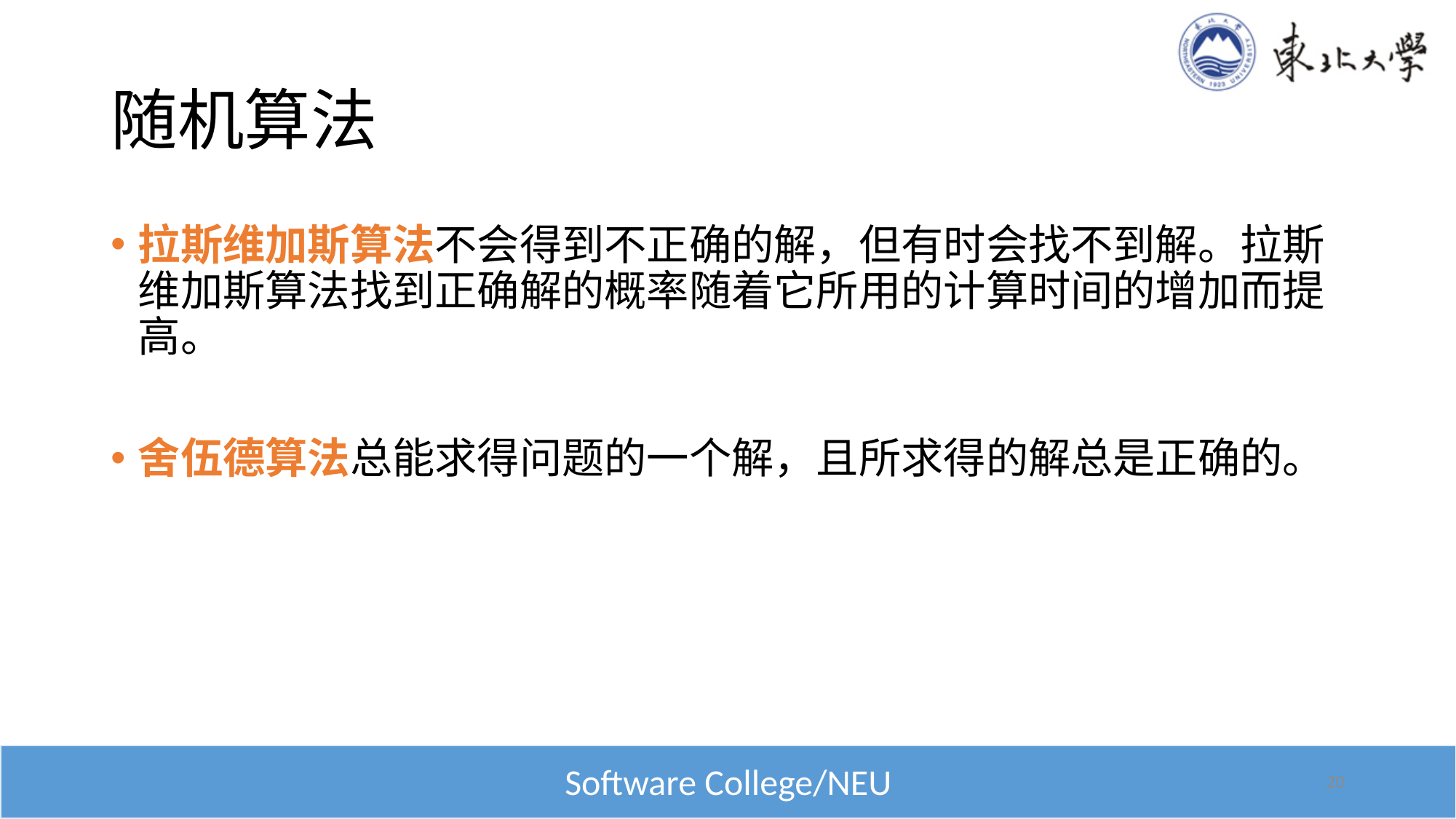

# 随机算法
拉斯维加斯算法不会得到不正确的解，但有时会找不到解。拉斯维加斯算法找到正确解的概率随着它所用的计算时间的增加而提高。

舍伍德算法总能求得问题的一个解，且所求得的解总是正确的。
20